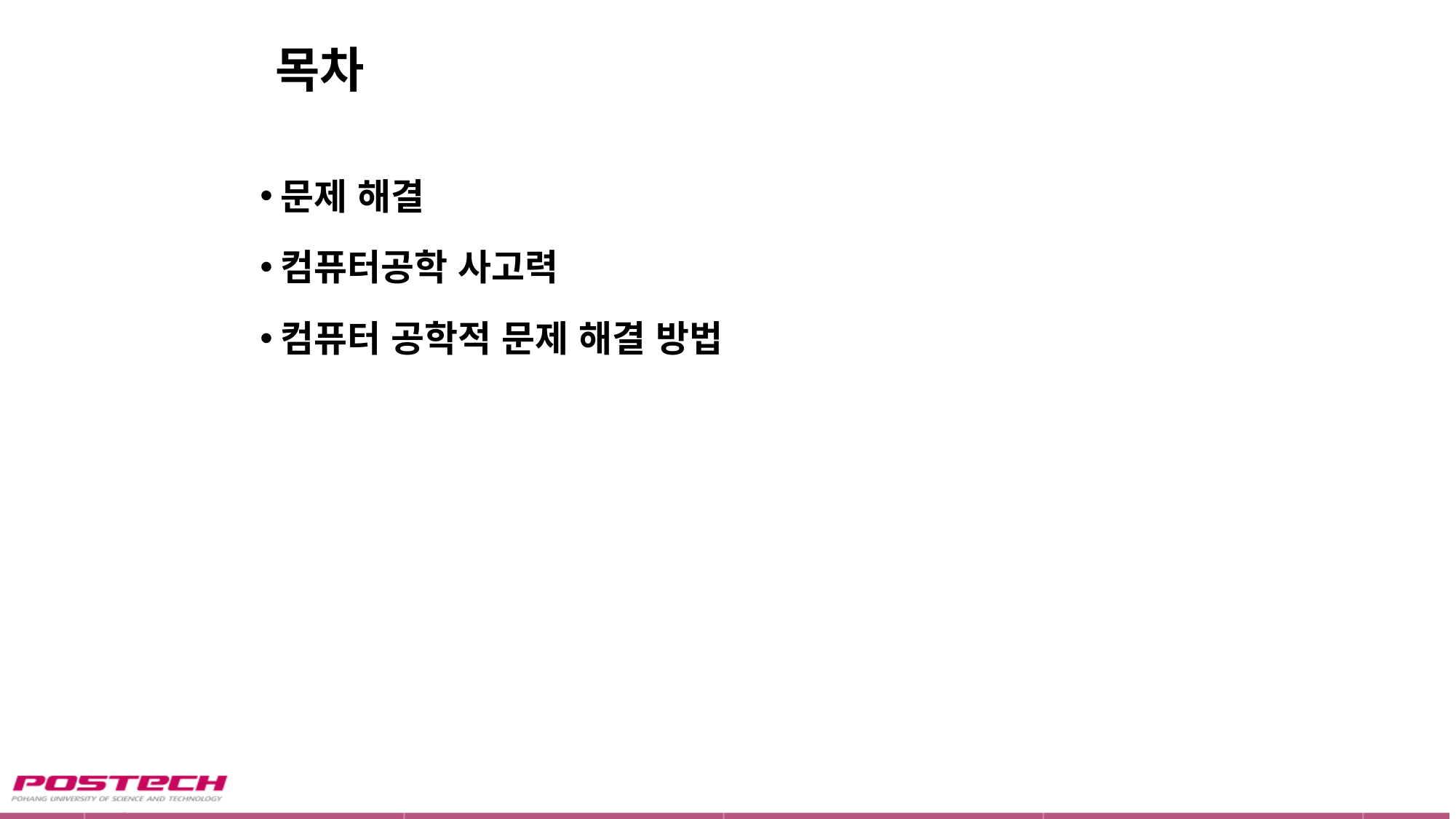

# 목차
문제 해결
컴퓨터공학 사고력
컴퓨터 공학적 문제 해결 방법